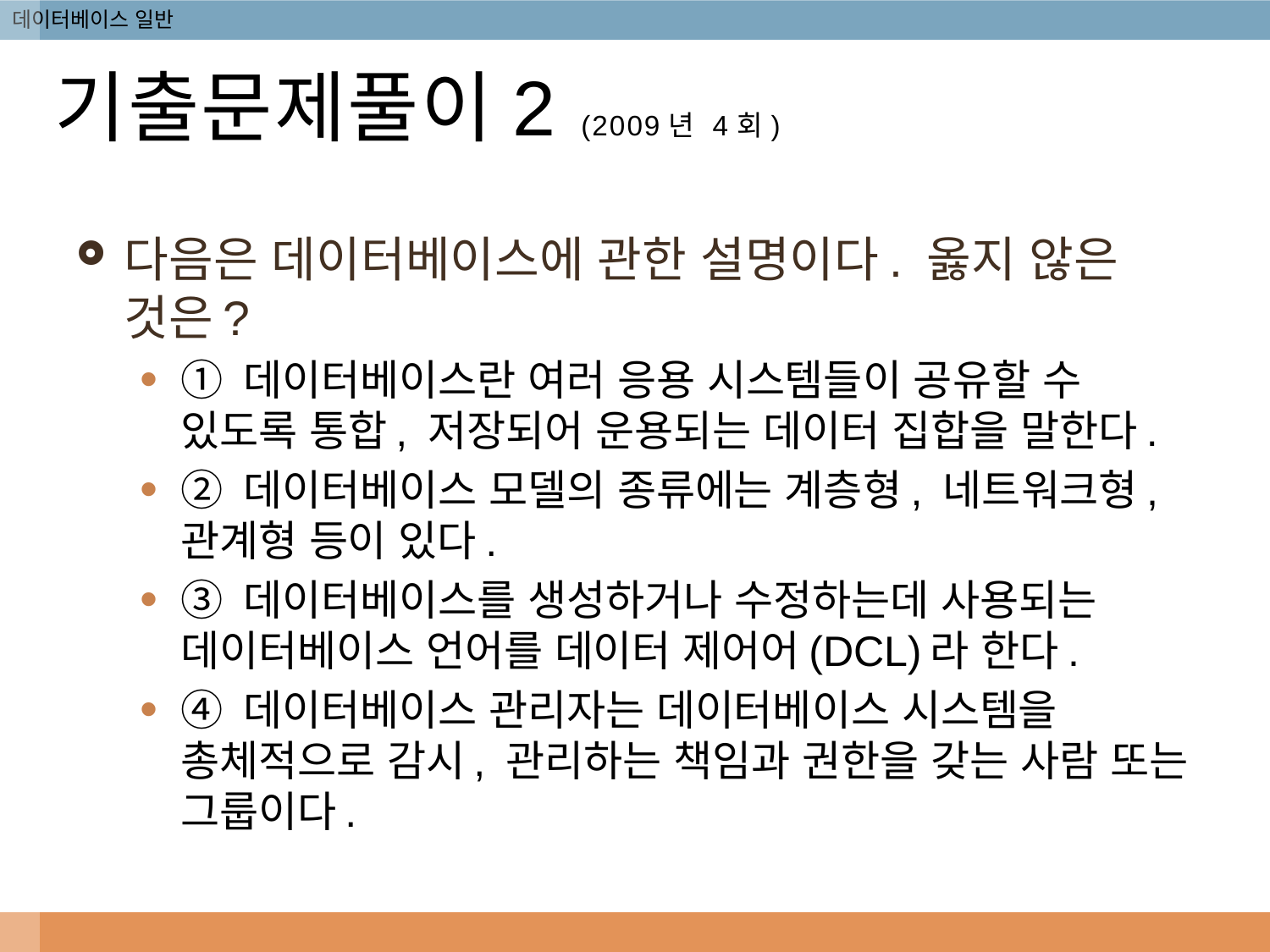

# 기출문제풀이2 (2009년 4회)
다음은 데이터베이스에 관한 설명이다. 옳지 않은 것은?
① 데이터베이스란 여러 응용 시스템들이 공유할 수 있도록 통합, 저장되어 운용되는 데이터 집합을 말한다.
② 데이터베이스 모델의 종류에는 계층형, 네트워크형, 관계형 등이 있다.
③ 데이터베이스를 생성하거나 수정하는데 사용되는 데이터베이스 언어를 데이터 제어어(DCL)라 한다.
④ 데이터베이스 관리자는 데이터베이스 시스템을 총체적으로 감시, 관리하는 책임과 권한을 갖는 사람 또는 그룹이다.